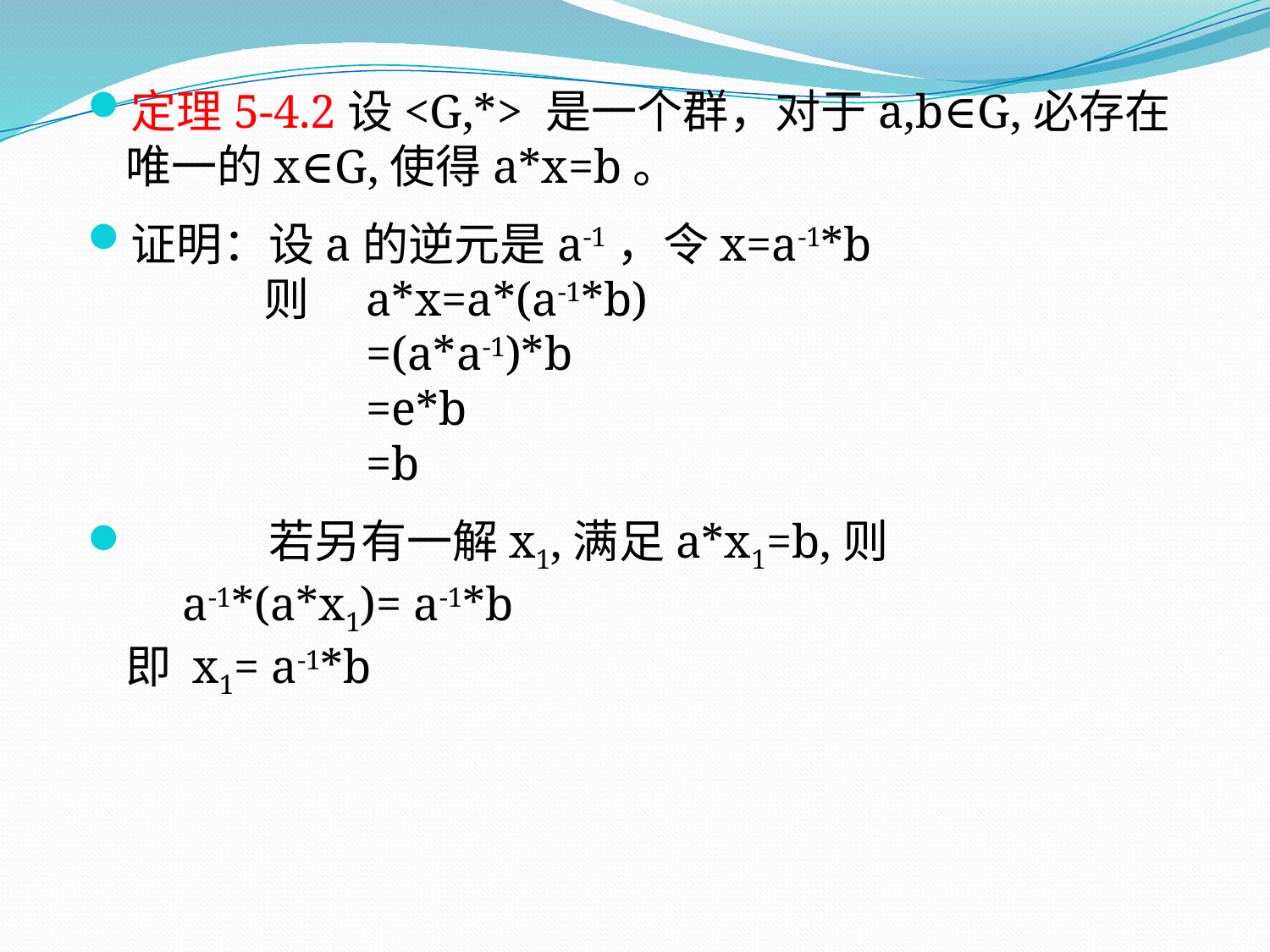

定理5-4.2设<G,*> 是一个群，对于a,b∈G,必存在唯一的x∈G,使得a*x=b。
证明：设a的逆元是a-1，令x=a-1*b
　　　则　a*x=a*(a-1*b)
　　　　　=(a*a-1)*b
　　　　　=e*b
　　　　　=b
　　　若另有一解x1,满足a*x1=b,则
　a-1*(a*x1)= a-1*b
即 x1= a-1*b